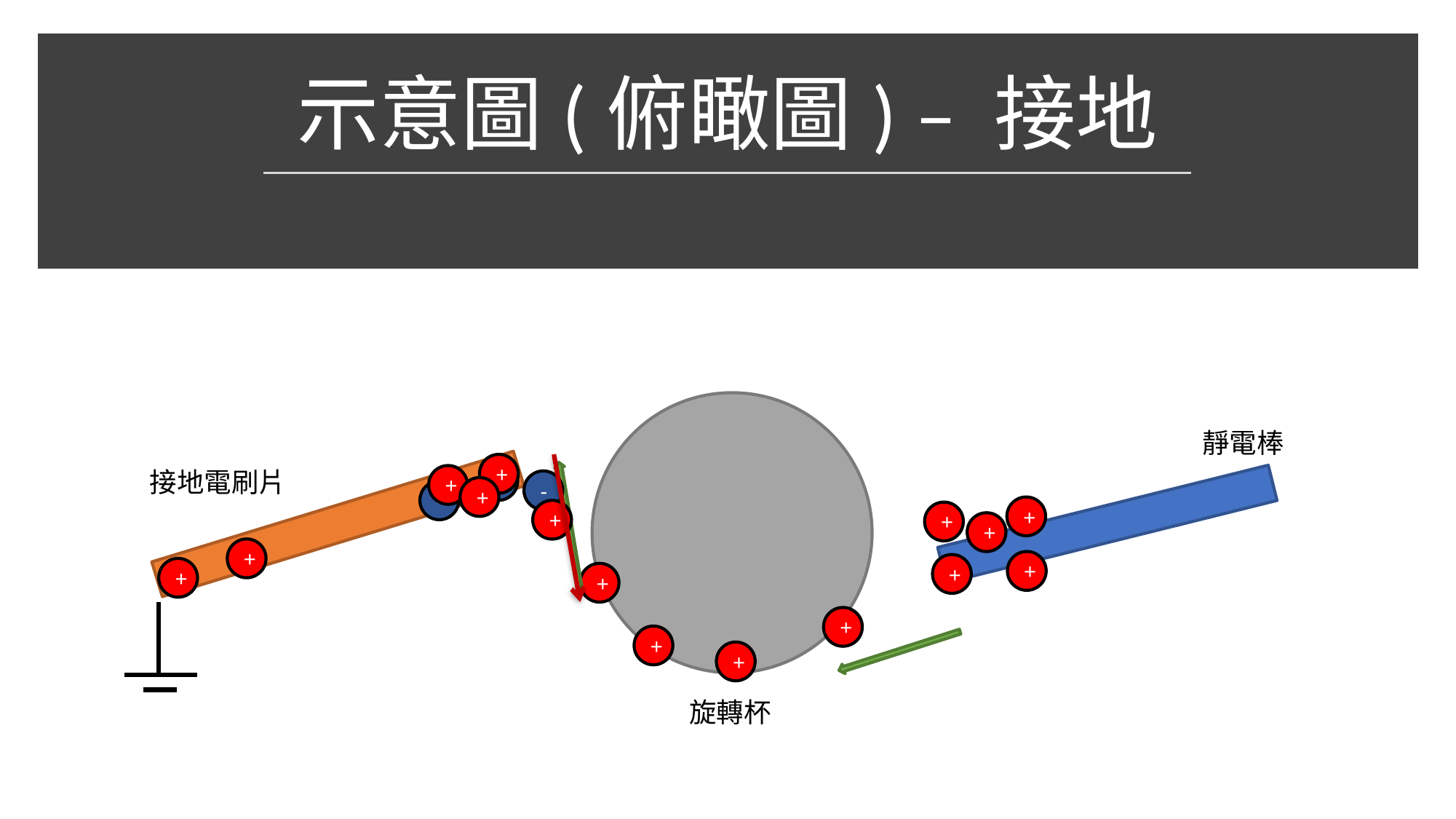

# 示意圖(俯瞰圖) – 接地

靜電棒
+
接地電刷片
-
+
-
+
-
+
+
+

+

+
+
+
+
+
+
+
+

旋轉杯